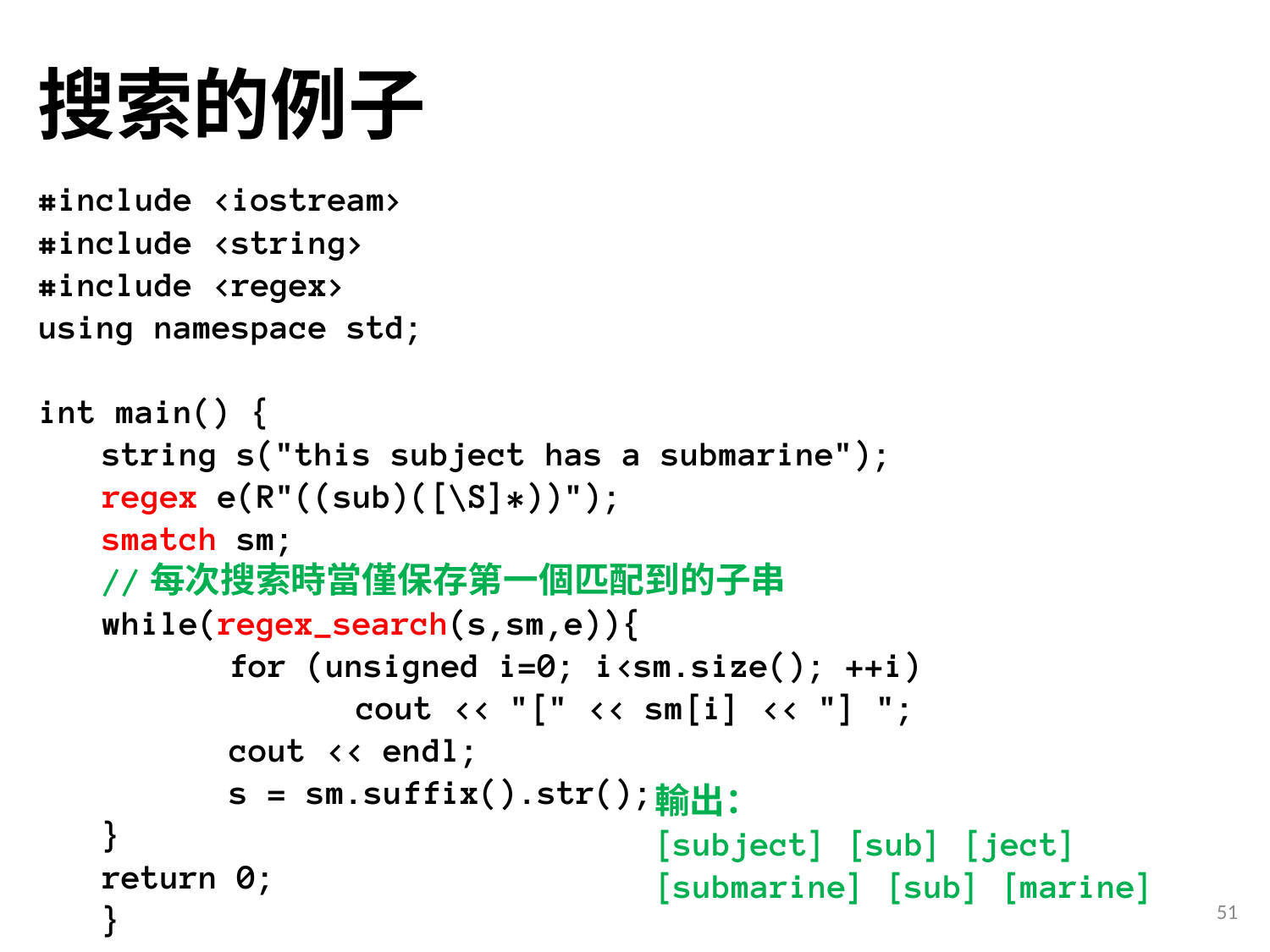

# 搜索的例子
#include <iostream>
#include <string>
#include <regex>
using namespace std;

int main() {
string s("this subject has a submarine");
regex e(R"((sub)([\S]*))");
smatch sm;
//每次搜索時當僅保存第一個匹配到的子串
while(regex_search(s,sm,e)){
	for (unsigned i=0; i<sm.size(); ++i)
		cout << "[" << sm[i] << "] ";
	cout << endl;
	s = sm.suffix().str();
}
return 0;
}
輸出：
[subject] [sub] [ject]
[submarine] [sub] [marine]
51